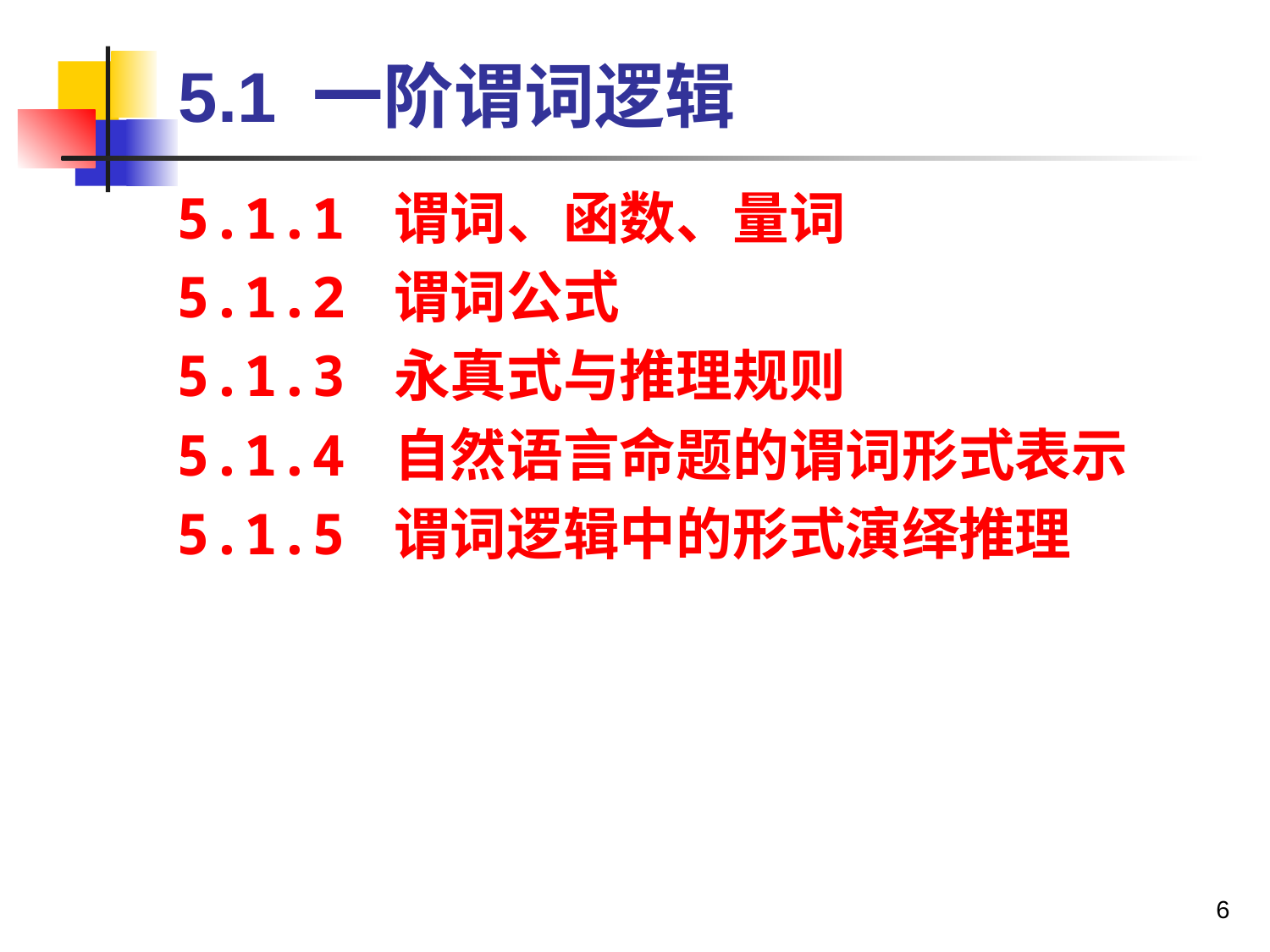

# 5.1 一阶谓词逻辑
5.1.1 谓词、函数、量词
5.1.2 谓词公式
5.1.3 永真式与推理规则
5.1.4 自然语言命题的谓词形式表示
5.1.5 谓词逻辑中的形式演绎推理
6